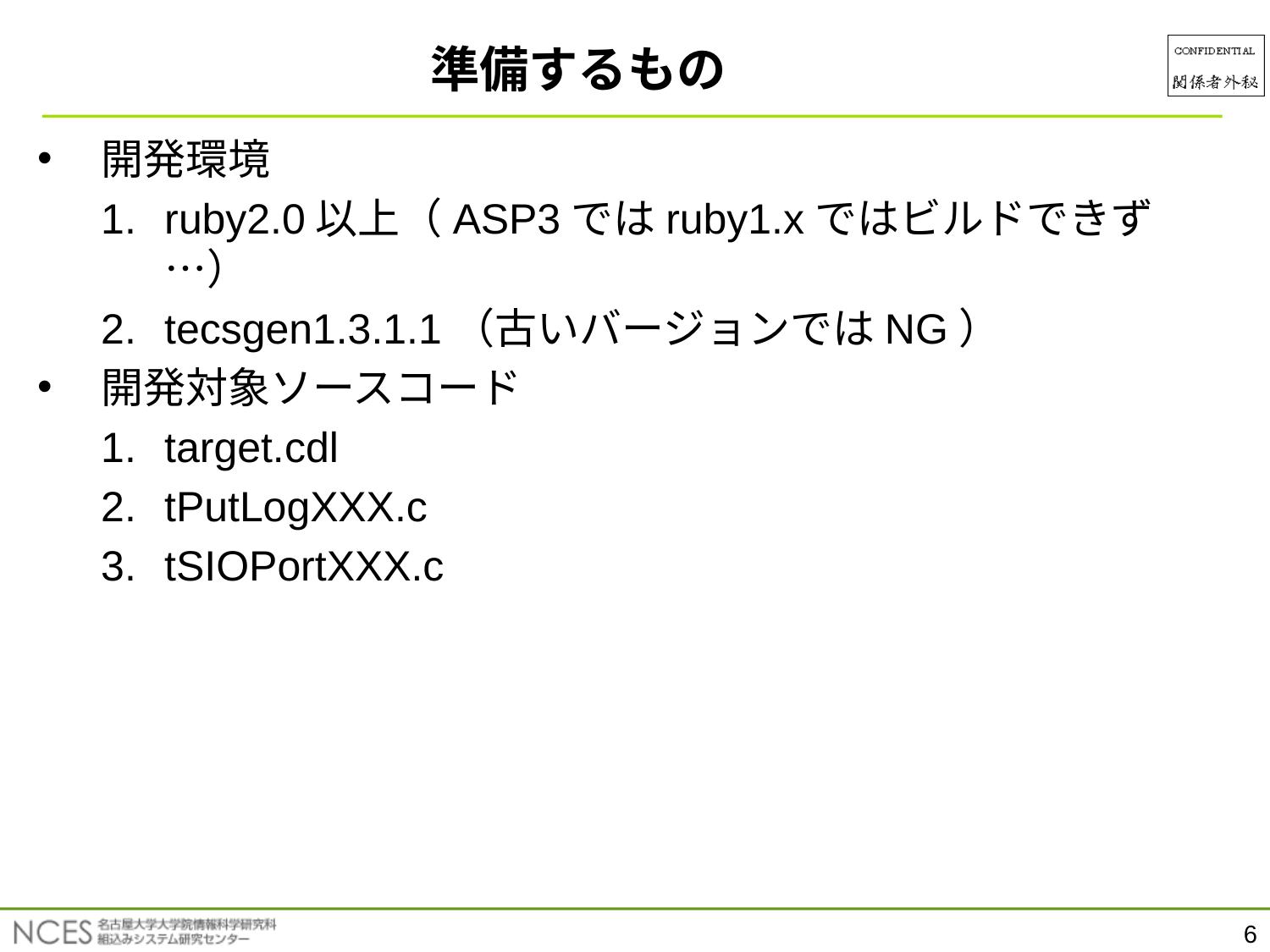

準備するもの
開発環境
ruby2.0以上（ASP3ではruby1.xではビルドできず…）
tecsgen1.3.1.1（古いバージョンではNG）
開発対象ソースコード
target.cdl
tPutLogXXX.c
tSIOPortXXX.c

6